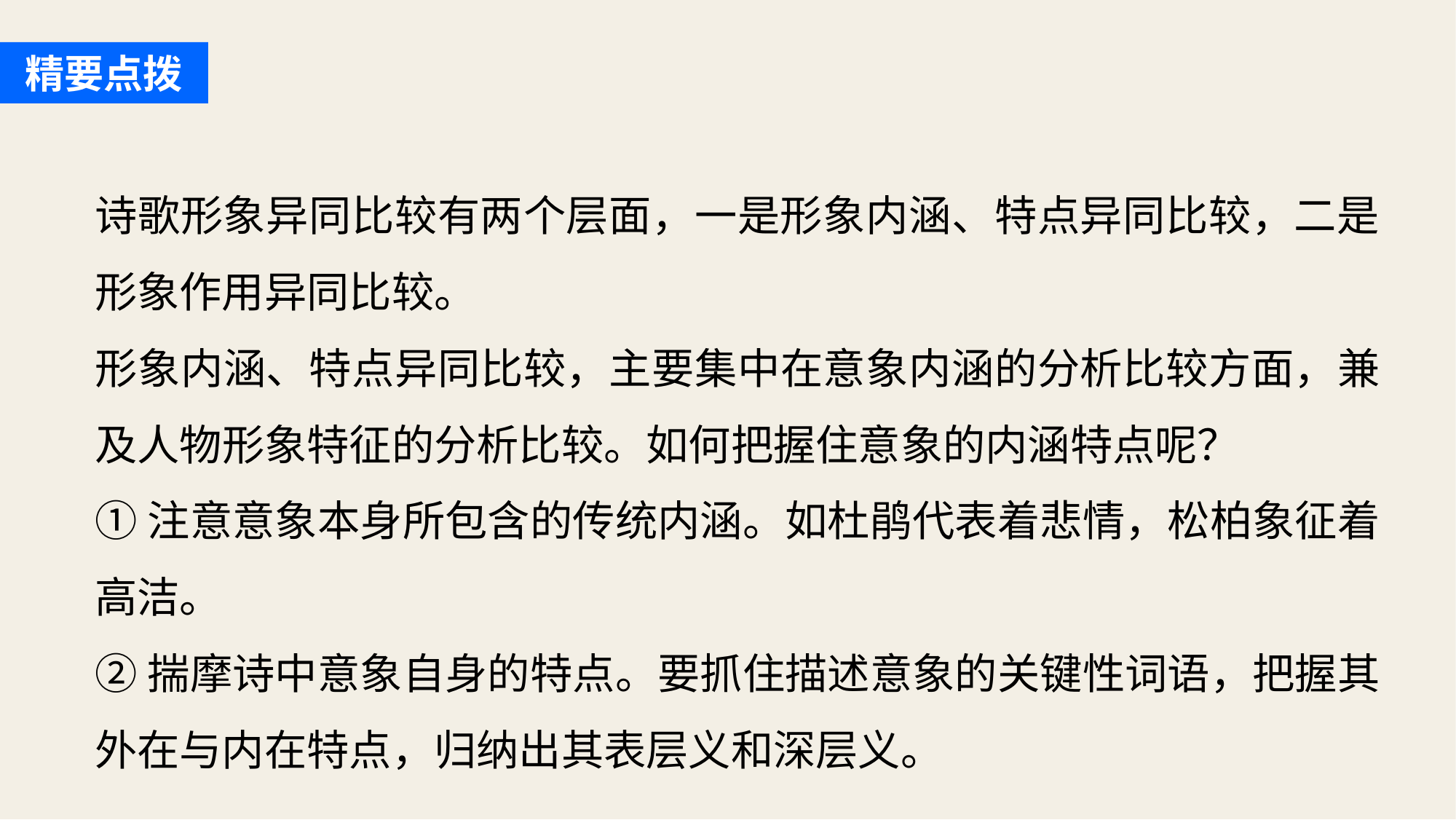

精要点拨
诗歌形象异同比较有两个层面，一是形象内涵、特点异同比较，二是形象作用异同比较。
形象内涵、特点异同比较，主要集中在意象内涵的分析比较方面，兼及人物形象特征的分析比较。如何把握住意象的内涵特点呢？
①注意意象本身所包含的传统内涵。如杜鹃代表着悲情，松柏象征着高洁。
②揣摩诗中意象自身的特点。要抓住描述意象的关键性词语，把握其外在与内在特点，归纳出其表层义和深层义。